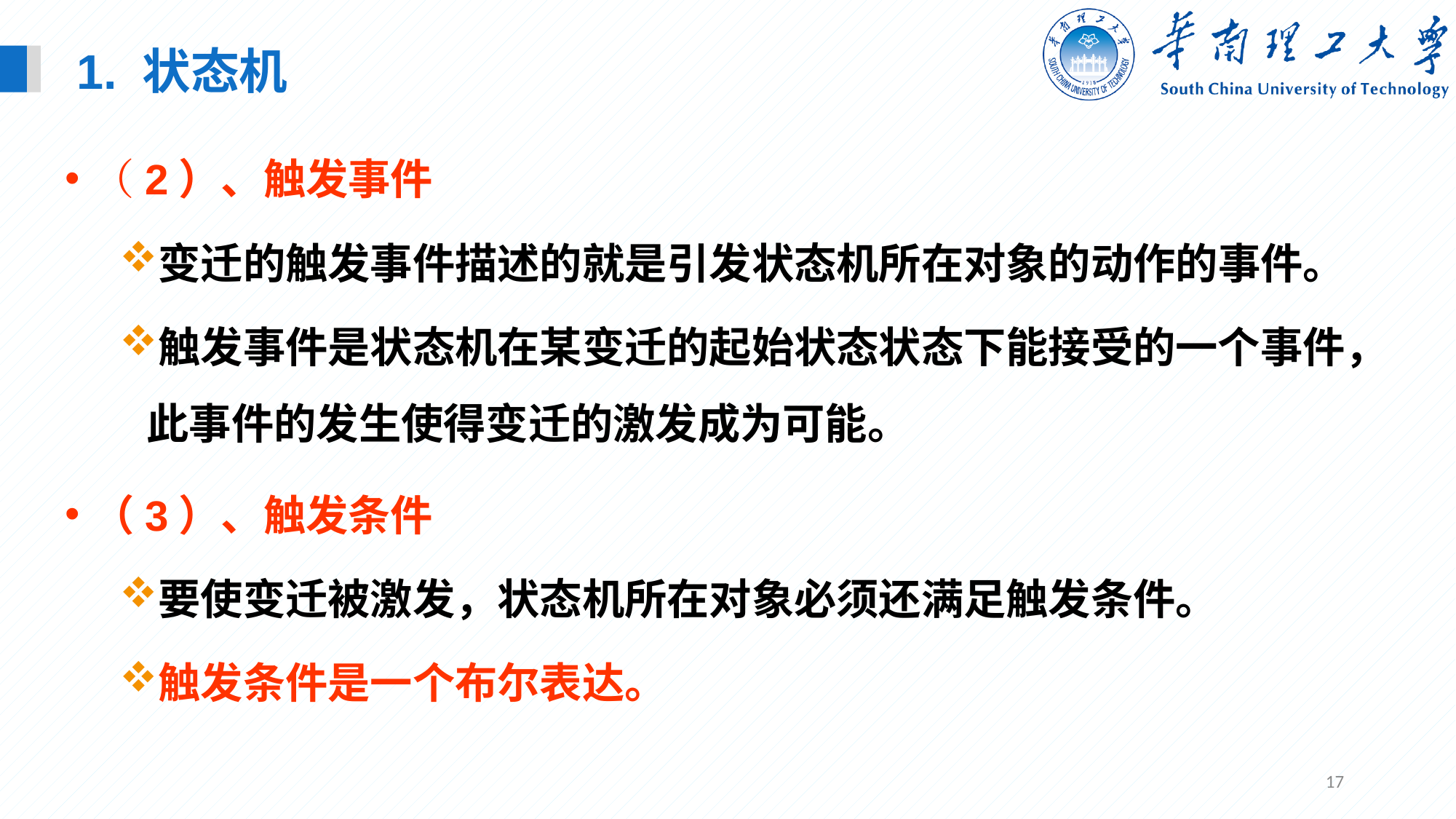

1. 状态机
（2）、触发事件
变迁的触发事件描述的就是引发状态机所在对象的动作的事件。
触发事件是状态机在某变迁的起始状态状态下能接受的一个事件，此事件的发生使得变迁的激发成为可能。
（3）、触发条件
要使变迁被激发，状态机所在对象必须还满足触发条件。
触发条件是一个布尔表达。
17